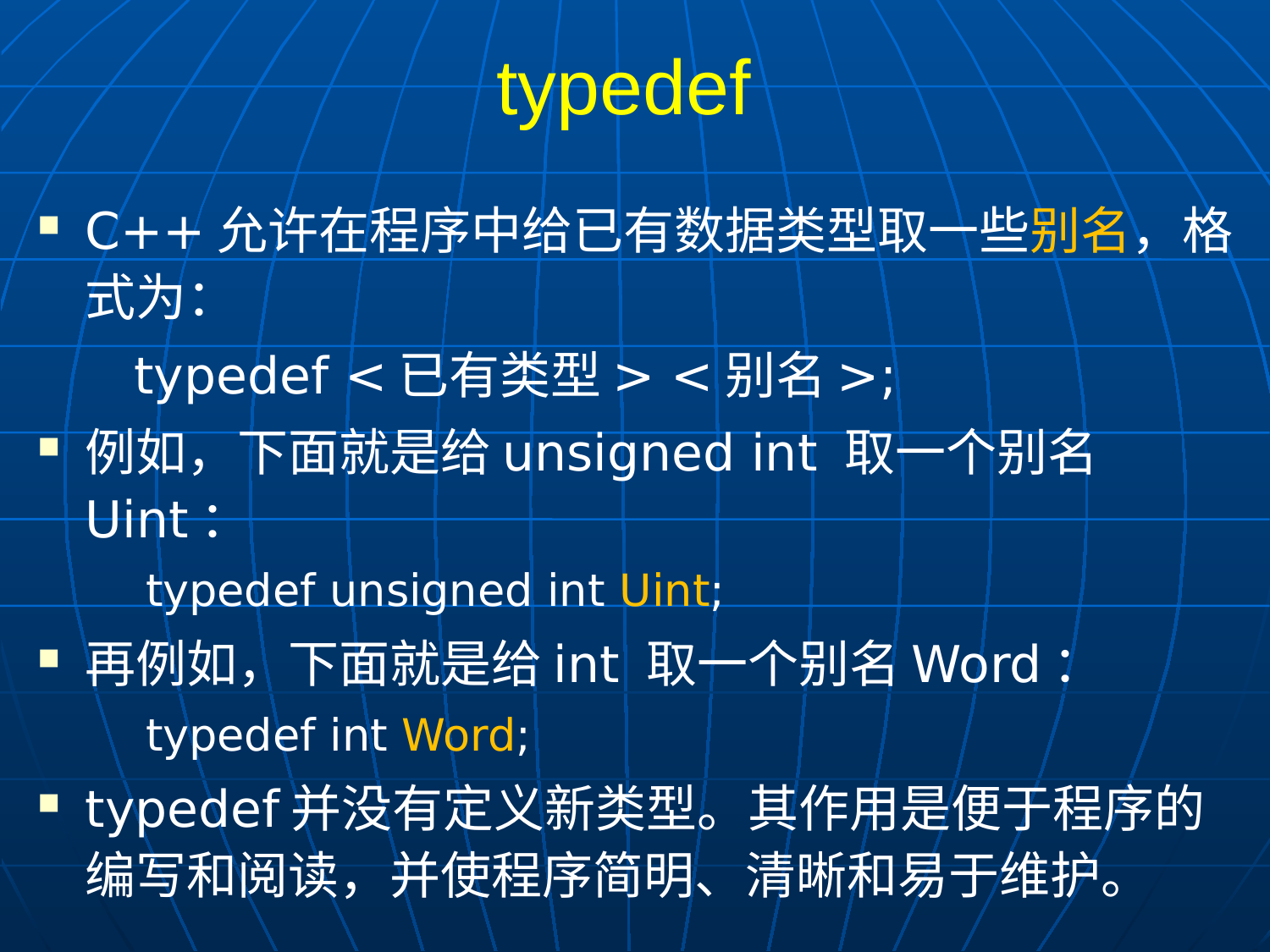

# typedef
C++允许在程序中给已有数据类型取一些别名，格式为：
      typedef <已有类型> <别名>;
例如，下面就是给unsigned int 取一个别名Uint：
typedef unsigned int Uint;
再例如，下面就是给int 取一个别名Word：
typedef int Word;
typedef并没有定义新类型。其作用是便于程序的编写和阅读，并使程序简明、清晰和易于维护。